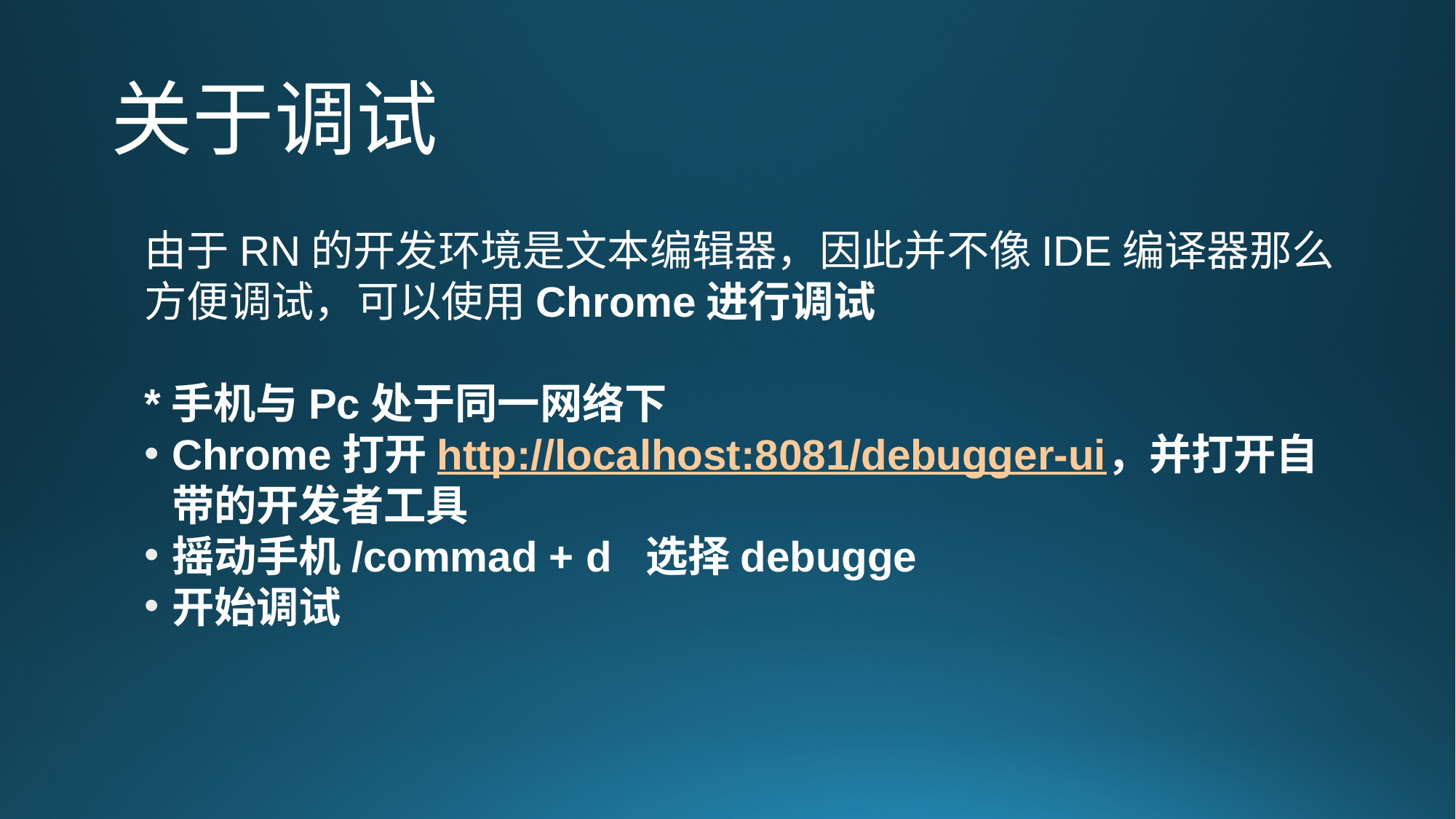

# 关于调试
由于RN的开发环境是文本编辑器，因此并不像IDE编译器那么方便调试，可以使用Chrome进行调试

*手机与Pc处于同一网络下
Chrome打开http://localhost:8081/debugger-ui，并打开自带的开发者工具
摇动手机/commad + d  选择debugge
开始调试